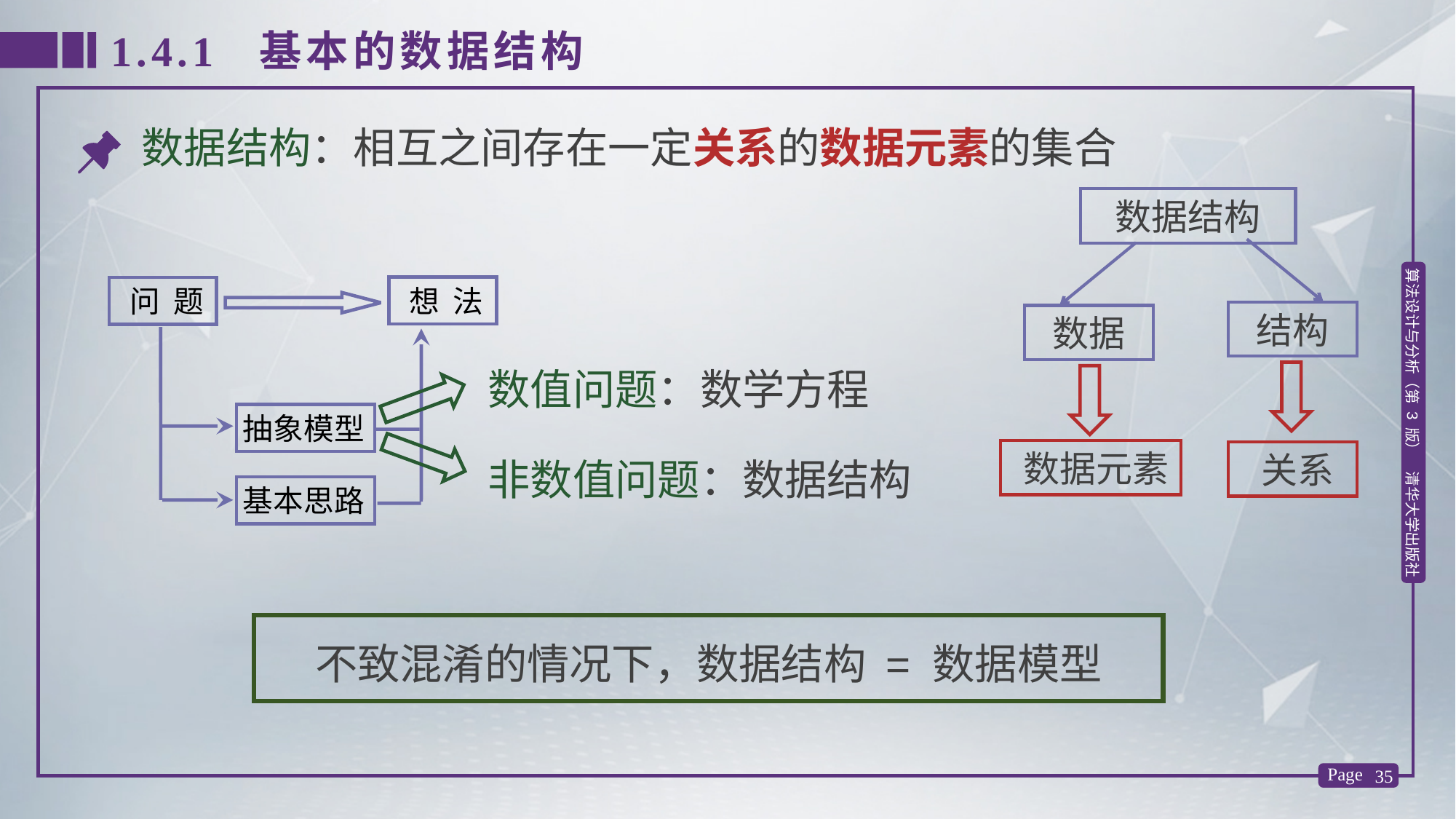

1.4.1  基本的数据结构
数据结构：相互之间存在一定关系的数据元素的集合

数据结构
结构
数据
 想  法
 问  题

数值问题：数学方程
非数值问题：数据结构

关系

数据元素
抽象模型

基本思路

不致混淆的情况下，数据结构 = 数据模型